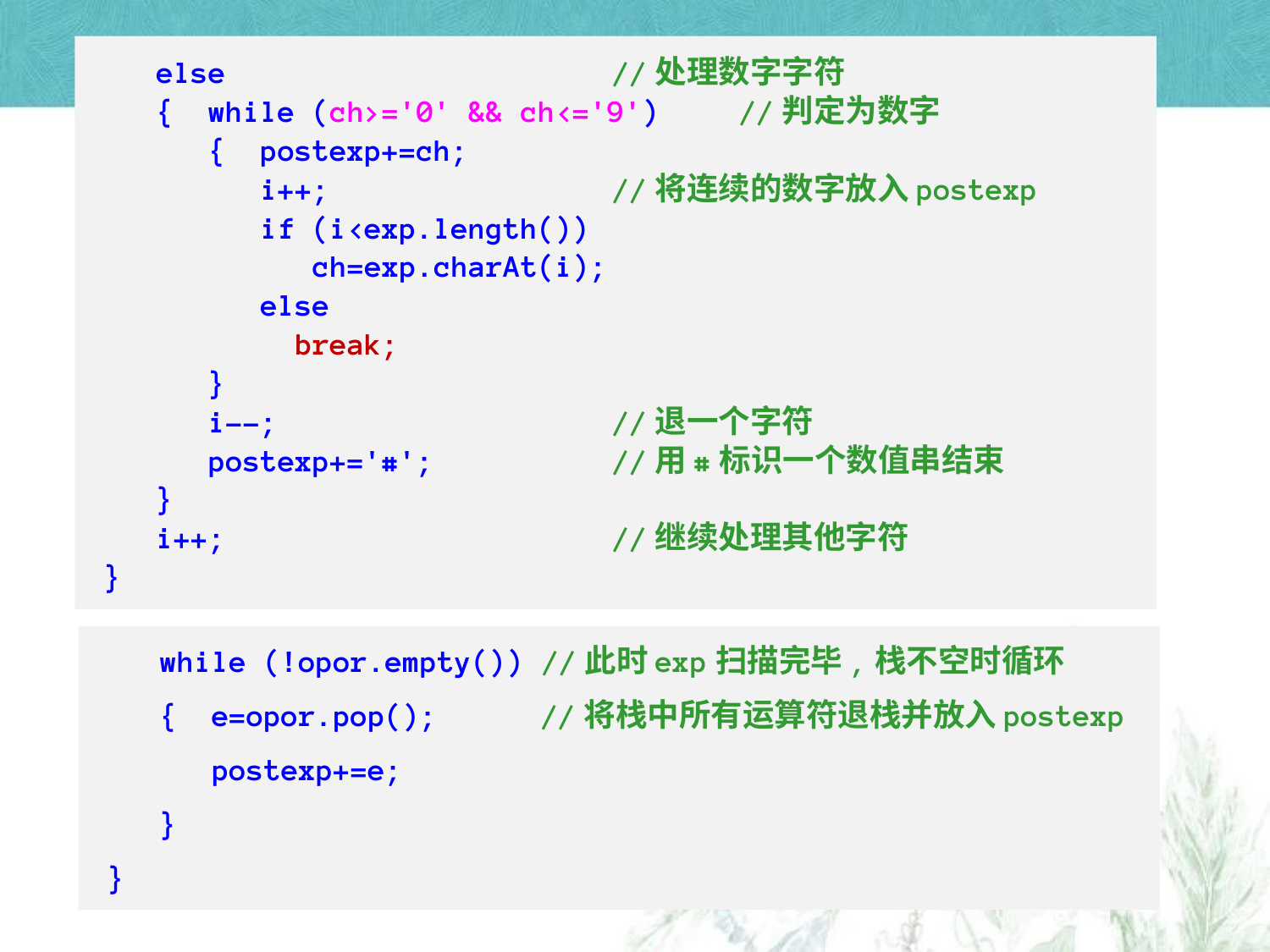

else				//处理数字字符
   {  while (ch>='0' && ch<='9')	//判定为数字
      {  postexp+=ch;
         i++;			//将连续的数字放入postexp
         if (i<exp.length())
            ch=exp.charAt(i);
         else
           break;
      }
      i--;			//退一个字符
      postexp+='#';		//用#标识一个数值串结束
   }
   i++;				//继续处理其他字符
}
   while (!opor.empty()) //此时exp扫描完毕,栈不空时循环
   {  e=opor.pop();	   //将栈中所有运算符退栈并放入postexp
      postexp+=e;
   }
}